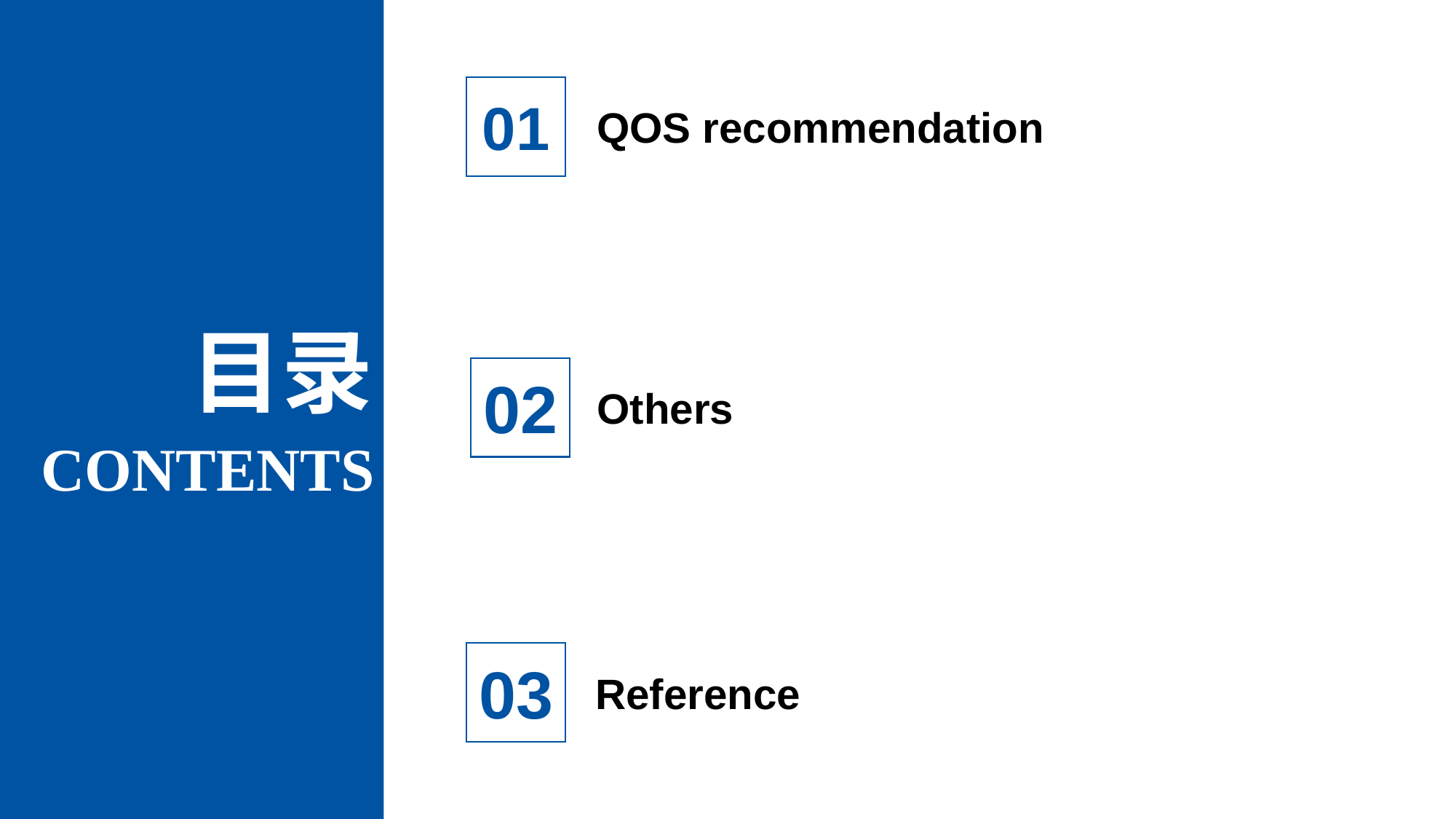

01
QOS recommendation
目录

02
Others
CONTENTS

03
Reference